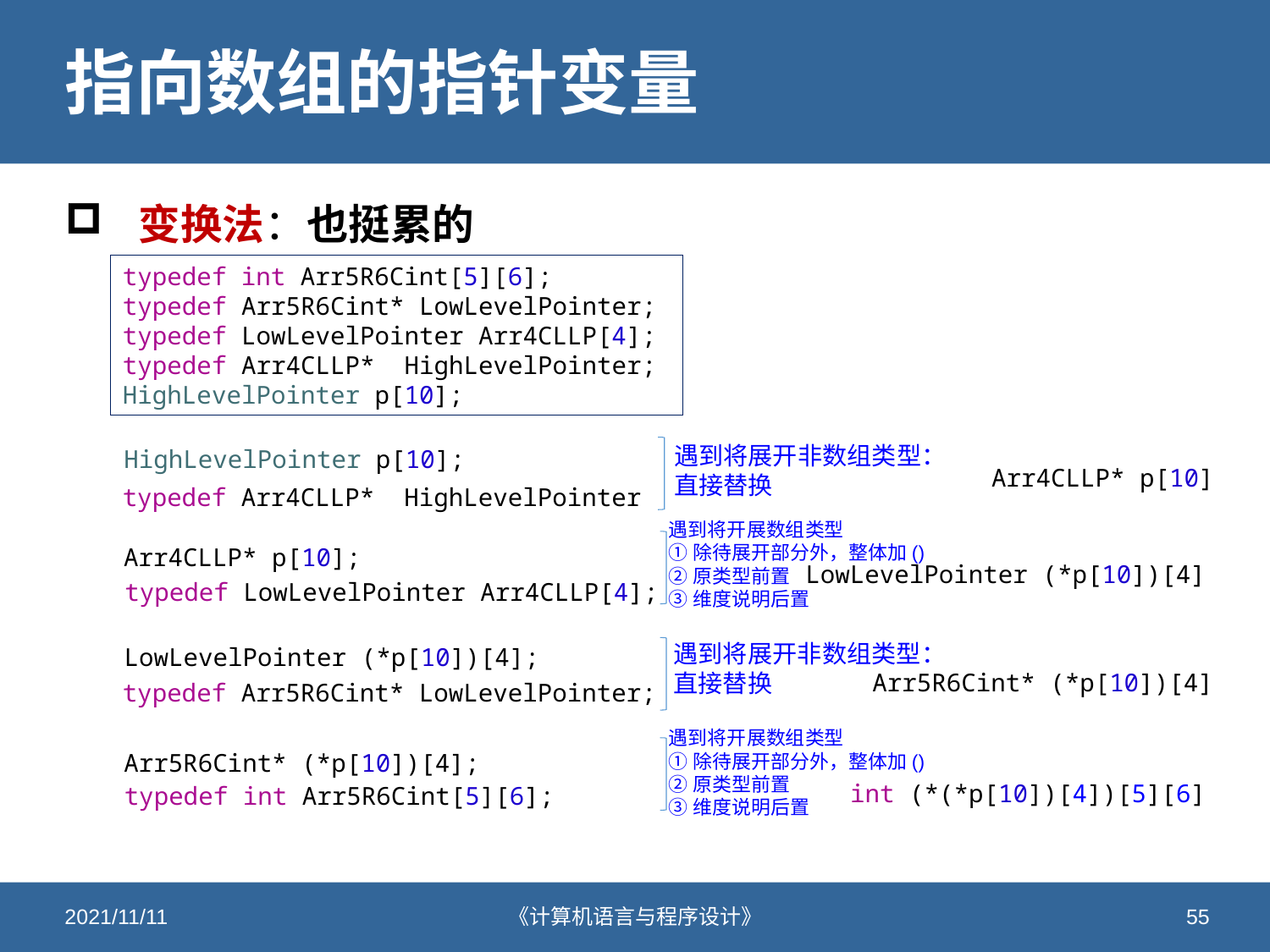

# 指向数组的指针变量
变换法：也挺累的
typedef int Arr5R6Cint[5][6];
typedef Arr5R6Cint* LowLevelPointer;
typedef LowLevelPointer Arr4CLLP[4];
typedef Arr4CLLP*  HighLevelPointer;
HighLevelPointer p[10];
遇到将展开非数组类型：
直接替换

HighLevelPointer p[10];
Arr4CLLP* p[10]
typedef Arr4CLLP*  HighLevelPointer
遇到将开展数组类型
①除待展开部分外，整体加()
②原类型前置
③维度说明后置

Arr4CLLP* p[10];
LowLevelPointer (*p[10])[4]
typedef LowLevelPointer Arr4CLLP[4];
遇到将展开非数组类型：
直接替换
LowLevelPointer (*p[10])[4];

Arr5R6Cint* (*p[10])[4]
typedef Arr5R6Cint* LowLevelPointer;
遇到将开展数组类型
①除待展开部分外，整体加()
②原类型前置
③维度说明后置

Arr5R6Cint* (*p[10])[4];
int (*(*p[10])[4])[5][6]
typedef int Arr5R6Cint[5][6];
2021/11/11
《计算机语言与程序设计》
55